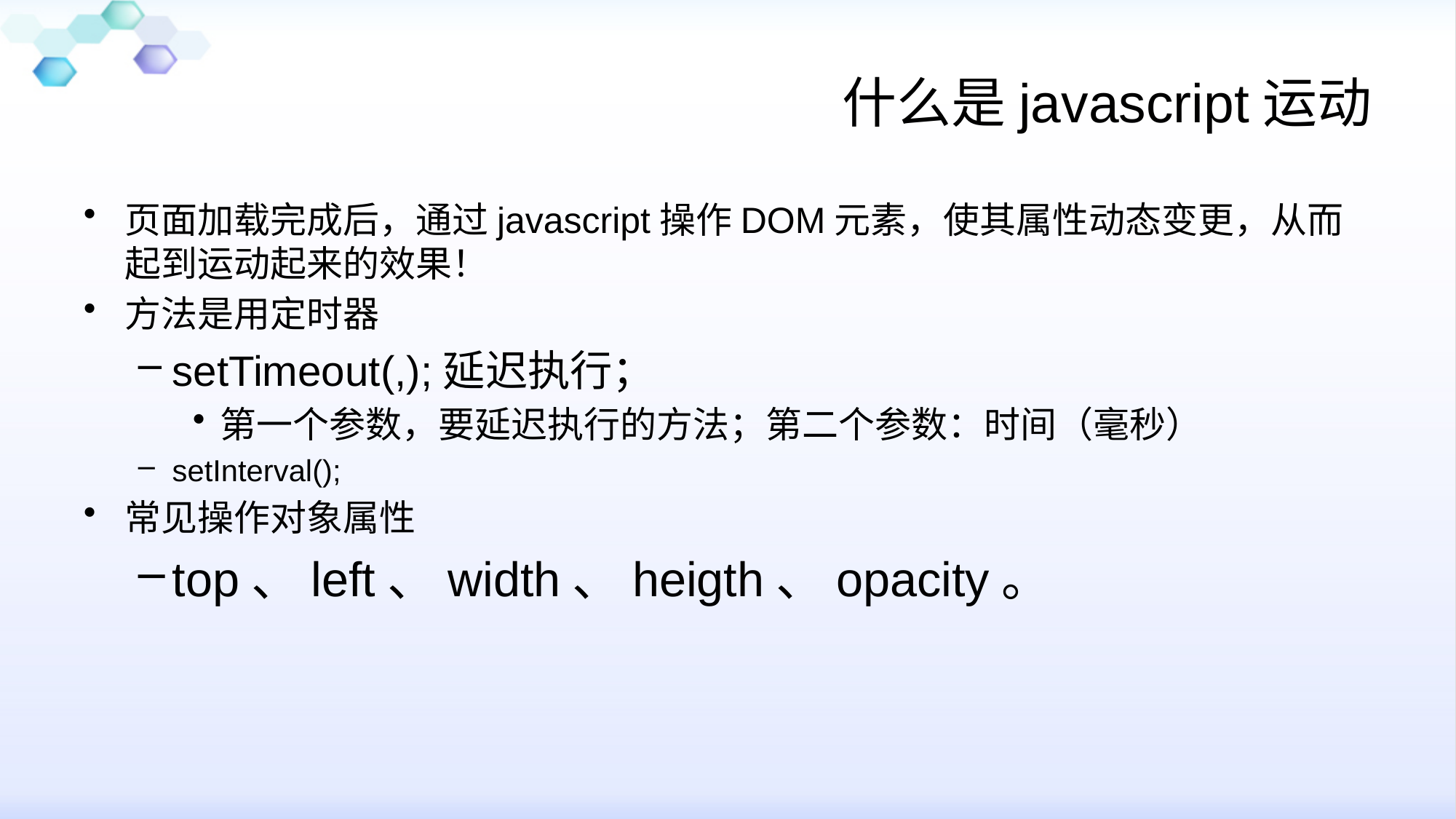

# 什么是javascript运动
页面加载完成后，通过javascript操作DOM元素，使其属性动态变更，从而起到运动起来的效果！
方法是用定时器
setTimeout(,);延迟执行；
第一个参数，要延迟执行的方法；第二个参数：时间（毫秒）
setInterval();
常见操作对象属性
top、left、width、heigth、opacity。